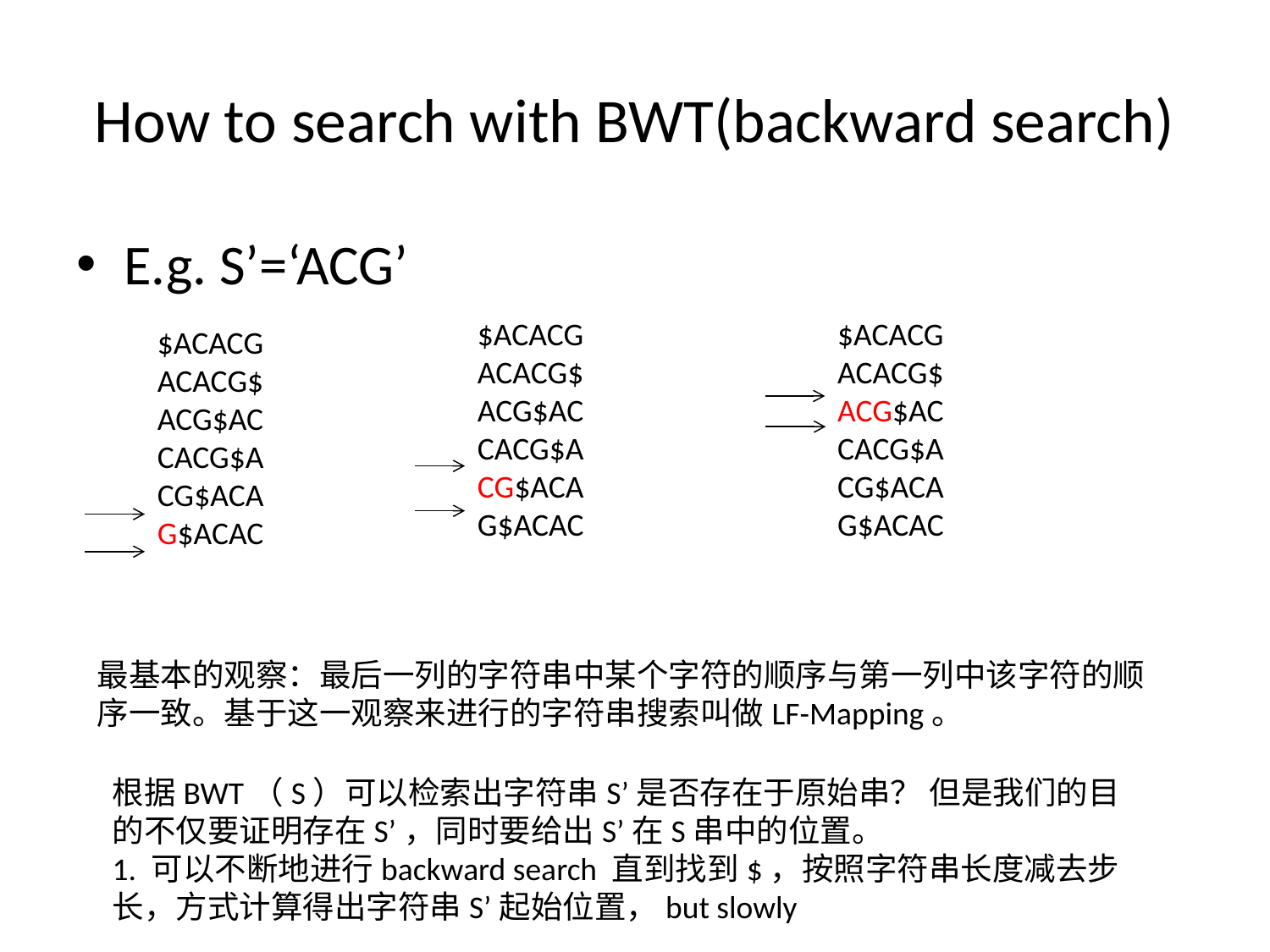

# How to search with BWT(backward search)
E.g. S’=‘ACG’

$ACACG
ACACG$
ACG$AC
CACG$A
CG$ACA
G$ACAC
$ACACG
ACACG$
ACG$AC
CACG$A
CG$ACA
G$ACAC
$ACACG
ACACG$
ACG$AC
CACG$A
CG$ACA
G$ACAC
最基本的观察：最后一列的字符串中某个字符的顺序与第一列中该字符的顺序一致。基于这一观察来进行的字符串搜索叫做LF-Mapping。
根据BWT（S）可以检索出字符串S’是否存在于原始串？ 但是我们的目的不仅要证明存在S’，同时要给出S’在S串中的位置。
1. 可以不断地进行backward search 直到找到$，按照字符串长度减去步长，方式计算得出字符串S’起始位置，but slowly